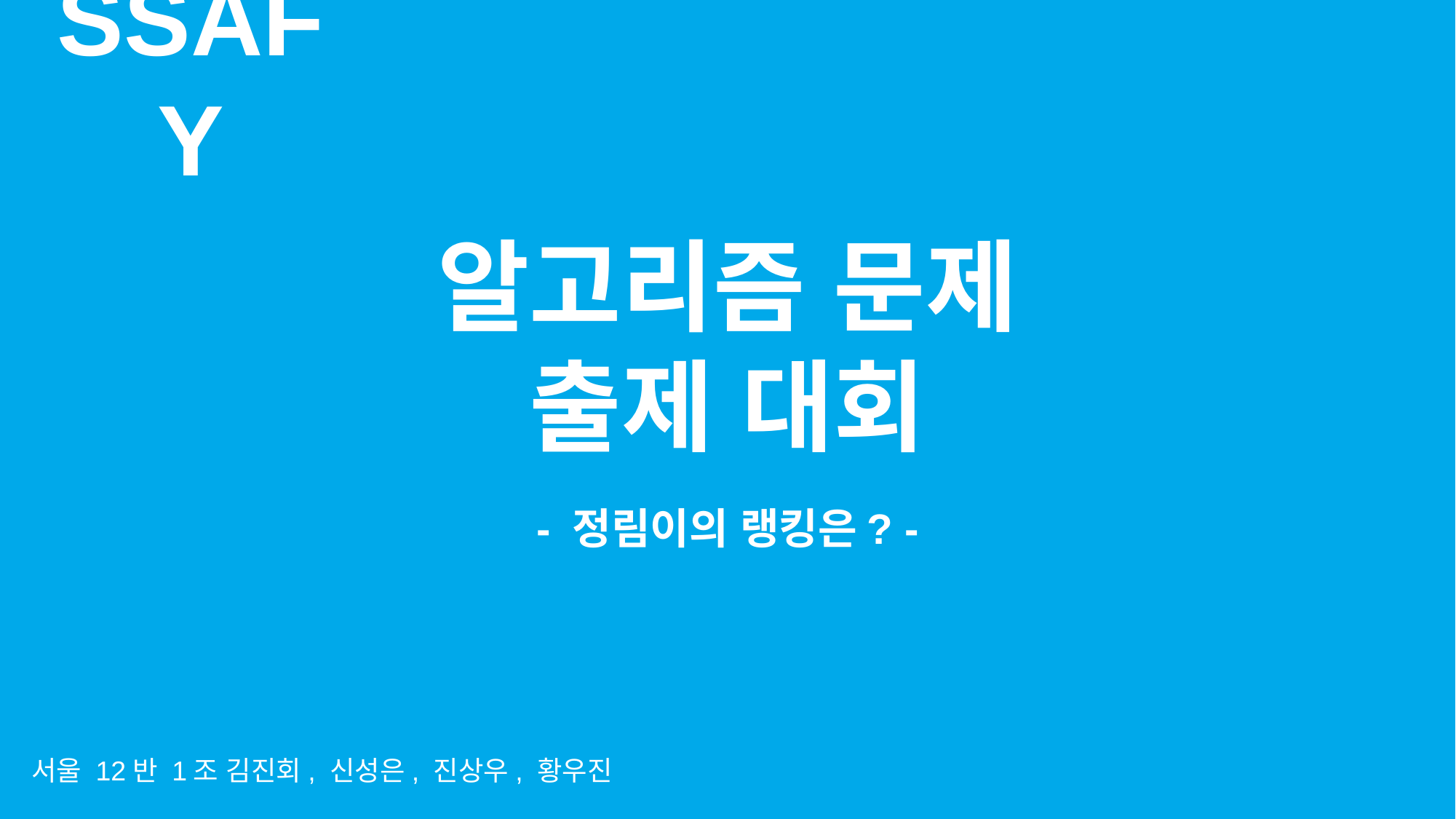

SSAFY
알고리즘 문제
출제 대회
- 정림이의 랭킹은? -
서울 12반 1조 김진회, 신성은, 진상우, 황우진